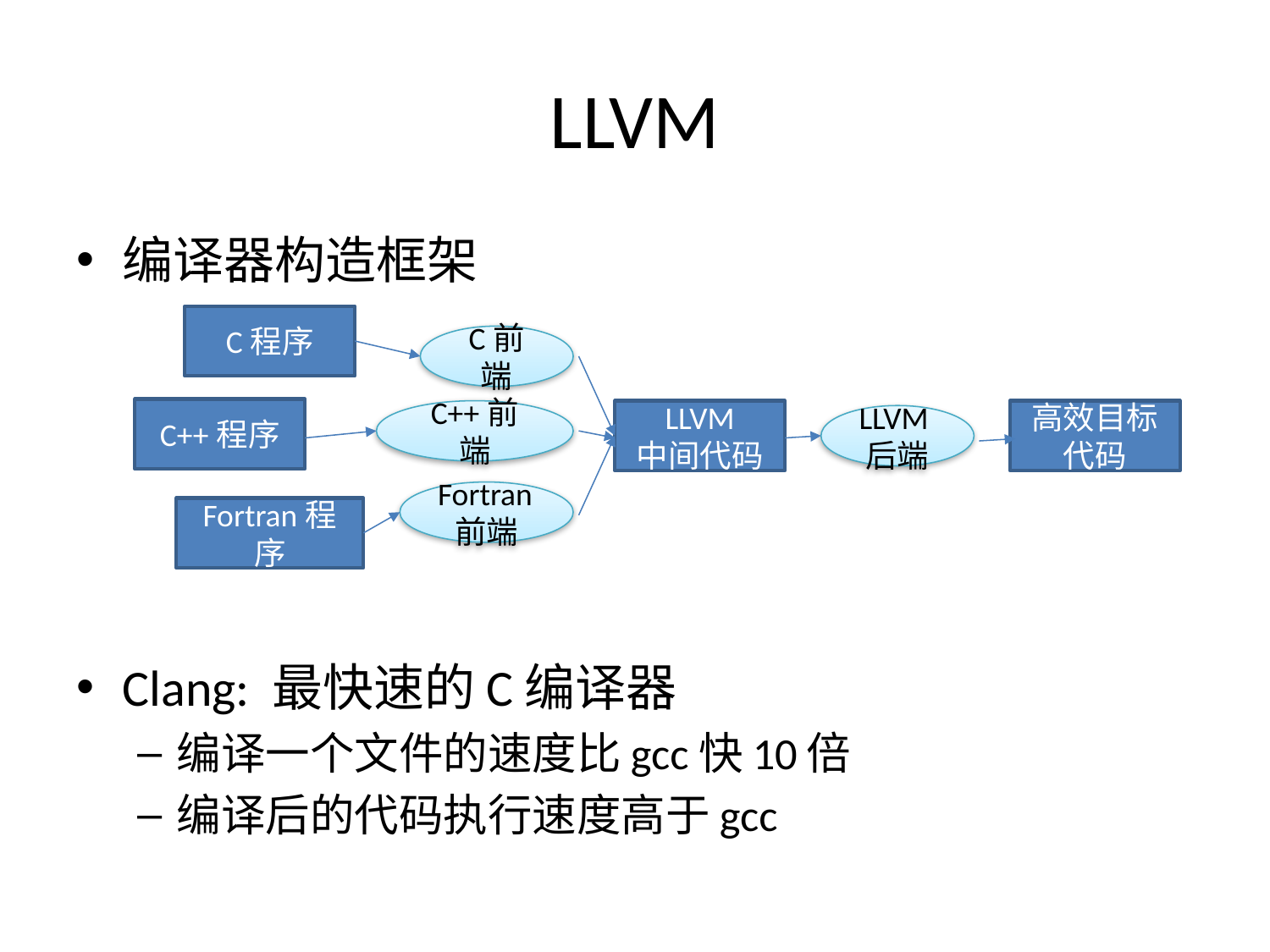

# LLVM
编译器构造框架

Clang: 最快速的C编译器
编译一个文件的速度比gcc快10倍
编译后的代码执行速度高于gcc
C程序
C前端
C++程序
C++前端
LLVM
中间代码
高效目标代码
LLVM后端
Fortran前端
Fortran程序